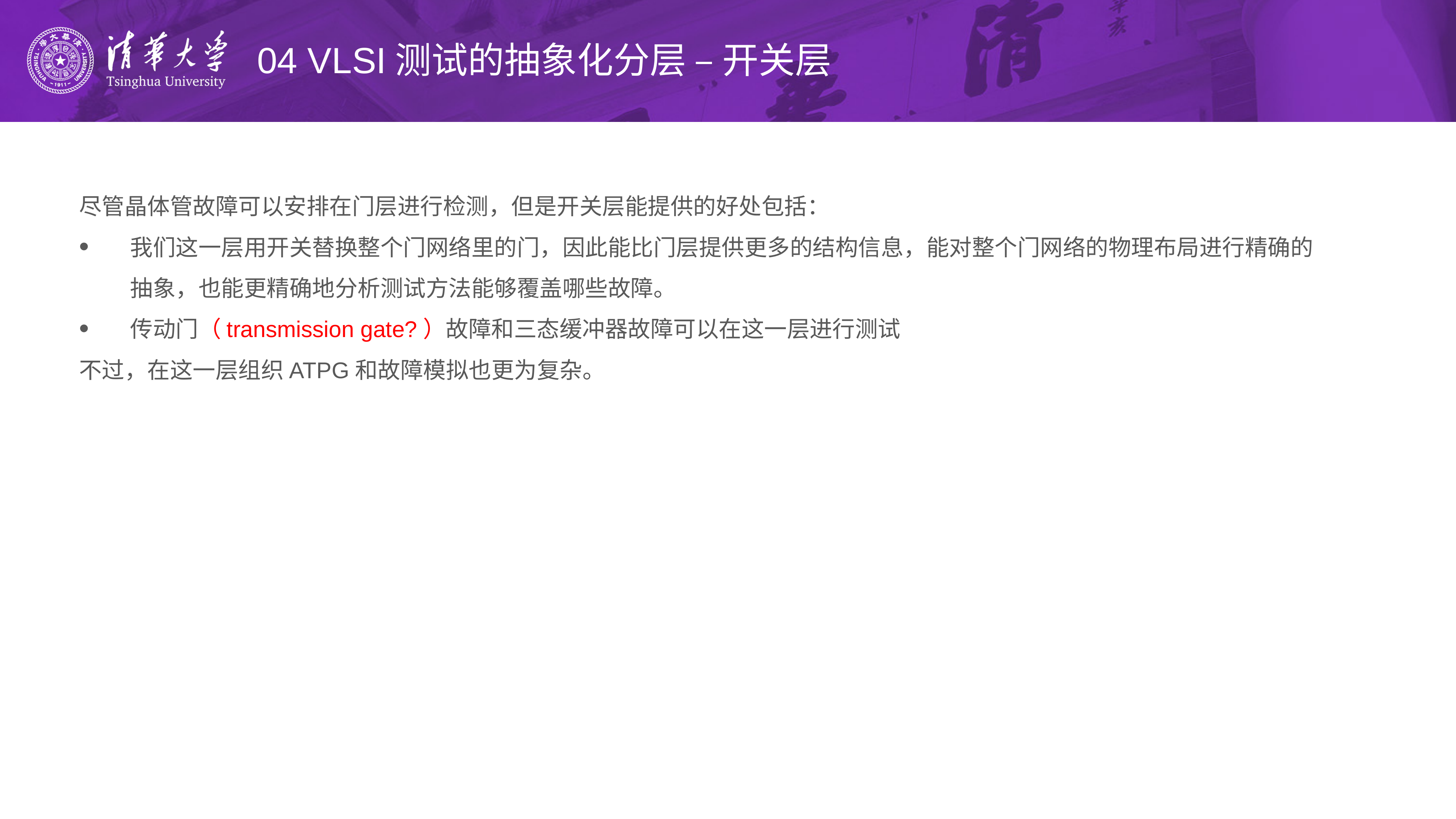

# 04 VLSI测试的抽象化分层 – 开关层
尽管晶体管故障可以安排在门层进行检测，但是开关层能提供的好处包括：
我们这一层用开关替换整个门网络里的门，因此能比门层提供更多的结构信息，能对整个门网络的物理布局进行精确的抽象，也能更精确地分析测试方法能够覆盖哪些故障。
传动门（transmission gate?）故障和三态缓冲器故障可以在这一层进行测试
不过，在这一层组织ATPG和故障模拟也更为复杂。